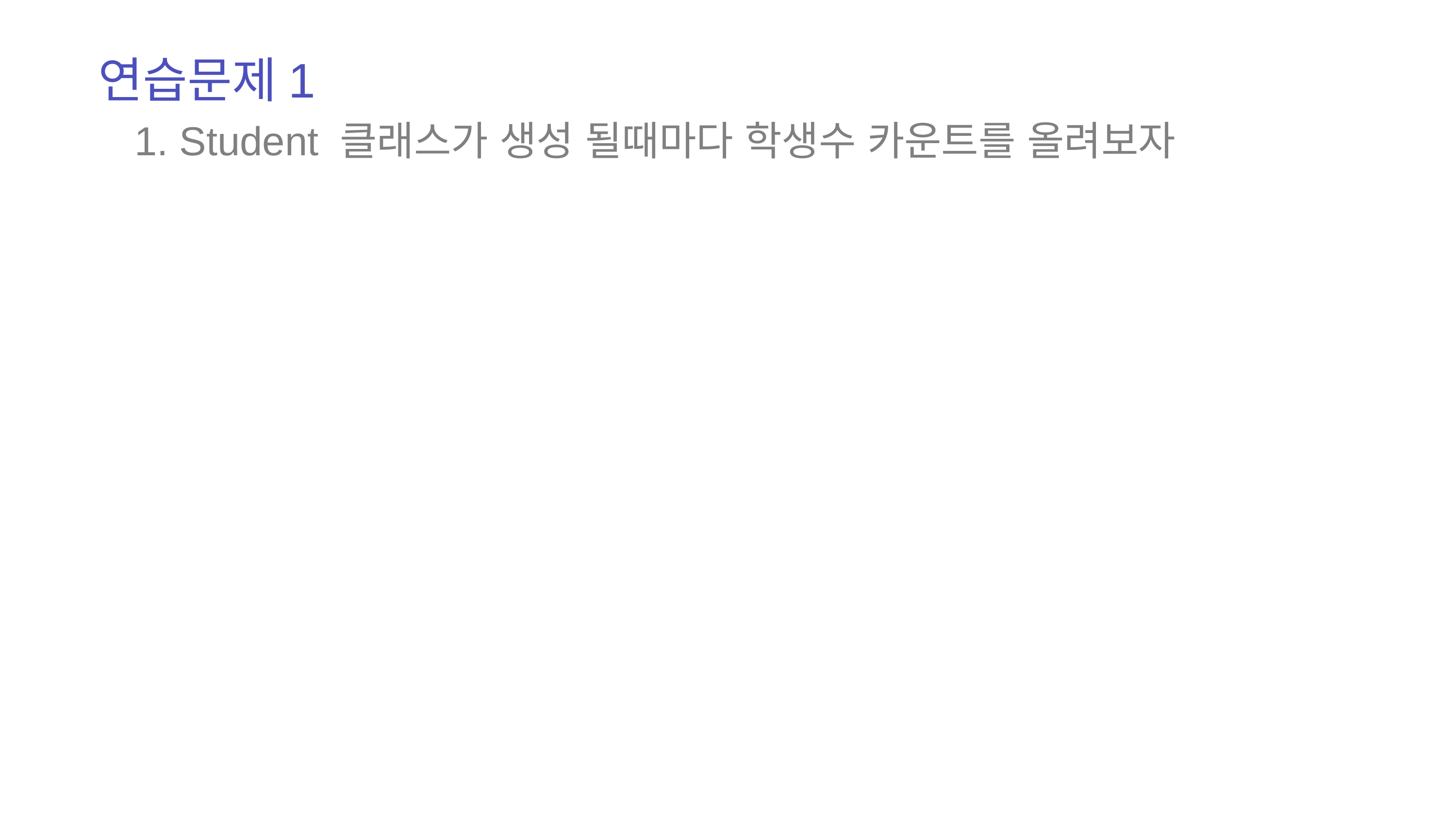

연습문제1
1. Student 클래스가 생성 될때마다 학생수 카운트를 올려보자